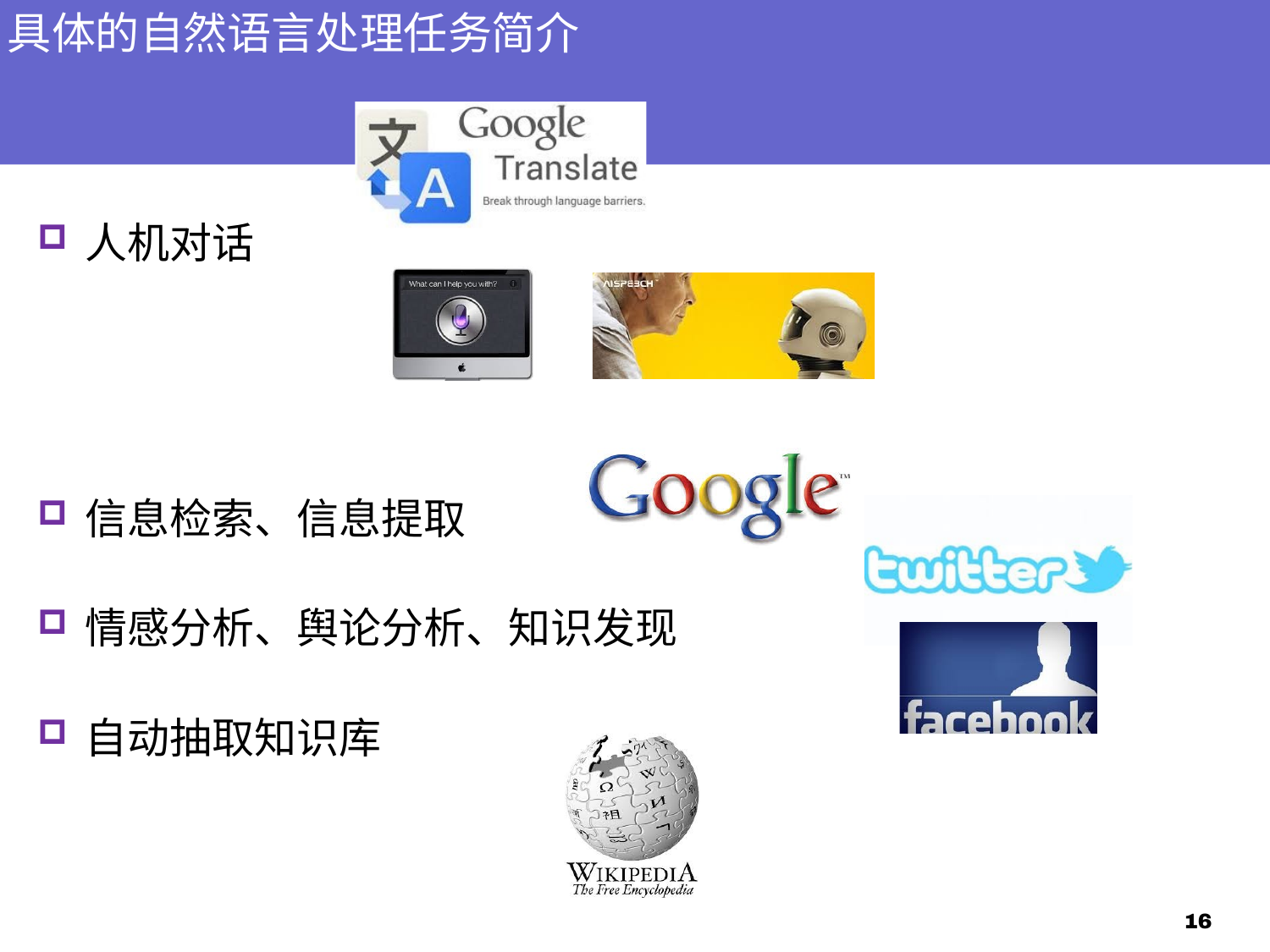

# 具体的自然语言处理任务简介

机器翻译

人机对话

信息检索、信息提取

情感分析、舆论分析、知识发现

自动抽取知识库

16